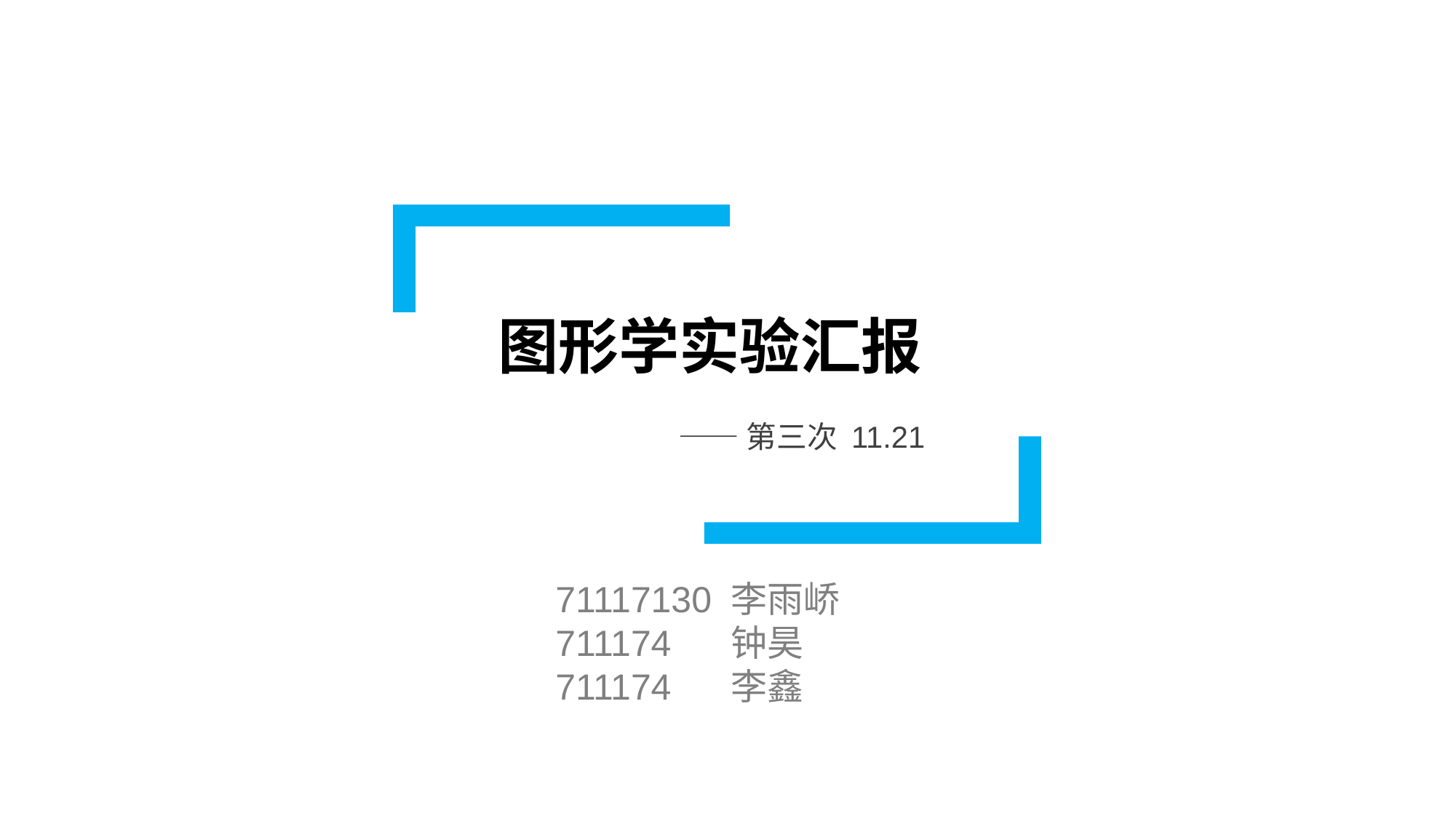

# 图形学实验汇报
	  ——第三次 11.21
71117130 李雨峤
711174     钟昊
711174     李鑫